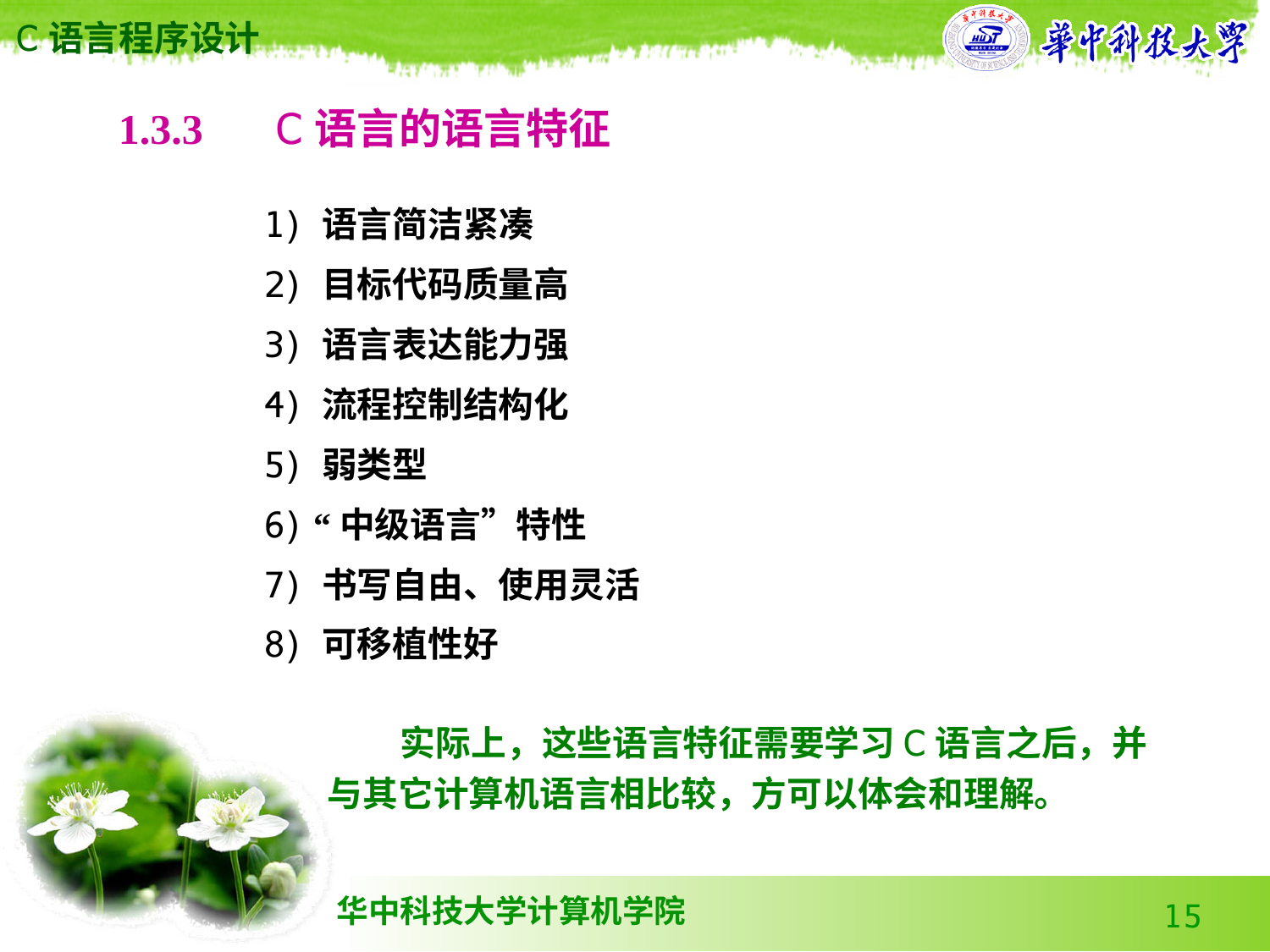

1.3.3 　C语言的语言特征
	1) 语言简洁紧凑
	2) 目标代码质量高
	3) 语言表达能力强
	4) 流程控制结构化
	5) 弱类型
	6) “中级语言”特性
	7) 书写自由、使用灵活
	8) 可移植性好
        实际上，这些语言特征需要学习C语言之后，并与其它计算机语言相比较，方可以体会和理解。
15